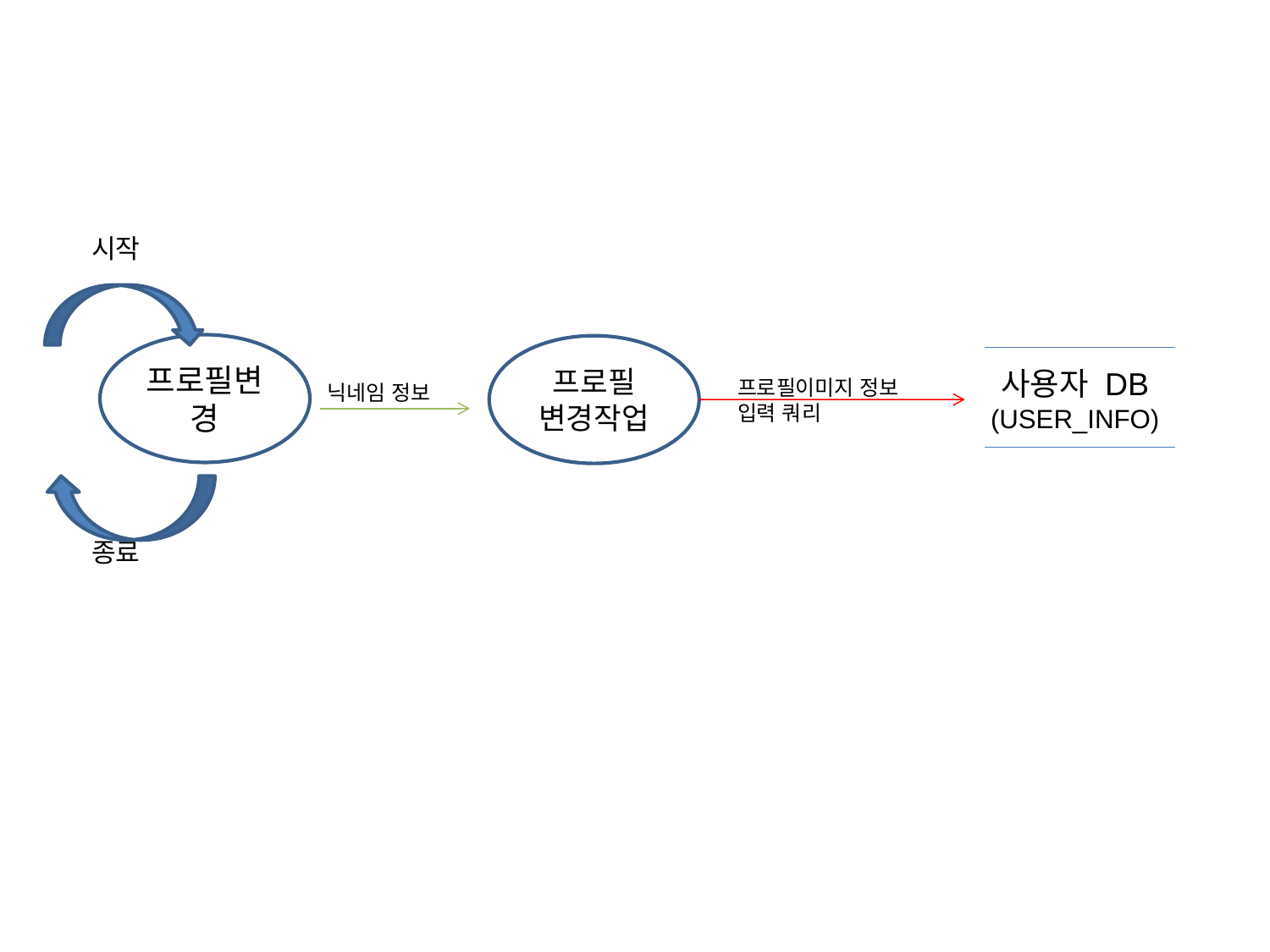

시작

프로필변경
프로필
변경작업
사용자 DB
(USER_INFO)
프로필이미지 정보
입력 쿼리
닉네임 정보

종료